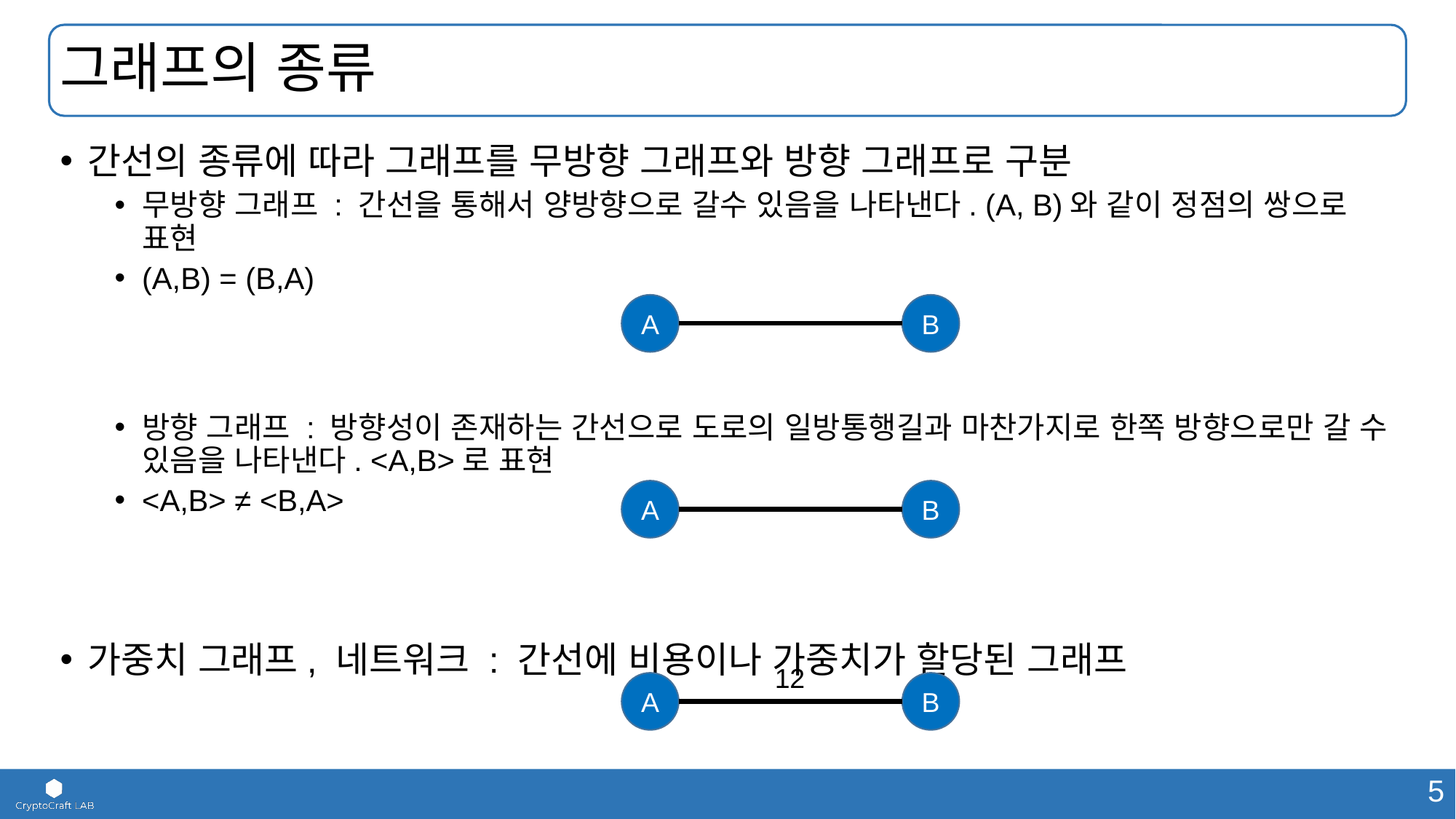

# 그래프의 종류
간선의 종류에 따라 그래프를 무방향 그래프와 방향 그래프로 구분
무방향 그래프 : 간선을 통해서 양방향으로 갈수 있음을 나타낸다. (A, B)와 같이 정점의 쌍으로 표현
(A,B) = (B,A)

방향 그래프 : 방향성이 존재하는 간선으로 도로의 일방통행길과 마찬가지로 한쪽 방향으로만 갈 수 있음을 나타낸다. <A,B>로 표현
<A,B> ≠ <B,A>

가중치 그래프, 네트워크 : 간선에 비용이나 가중치가 할당된 그래프
A
B
A
B
12
A
B